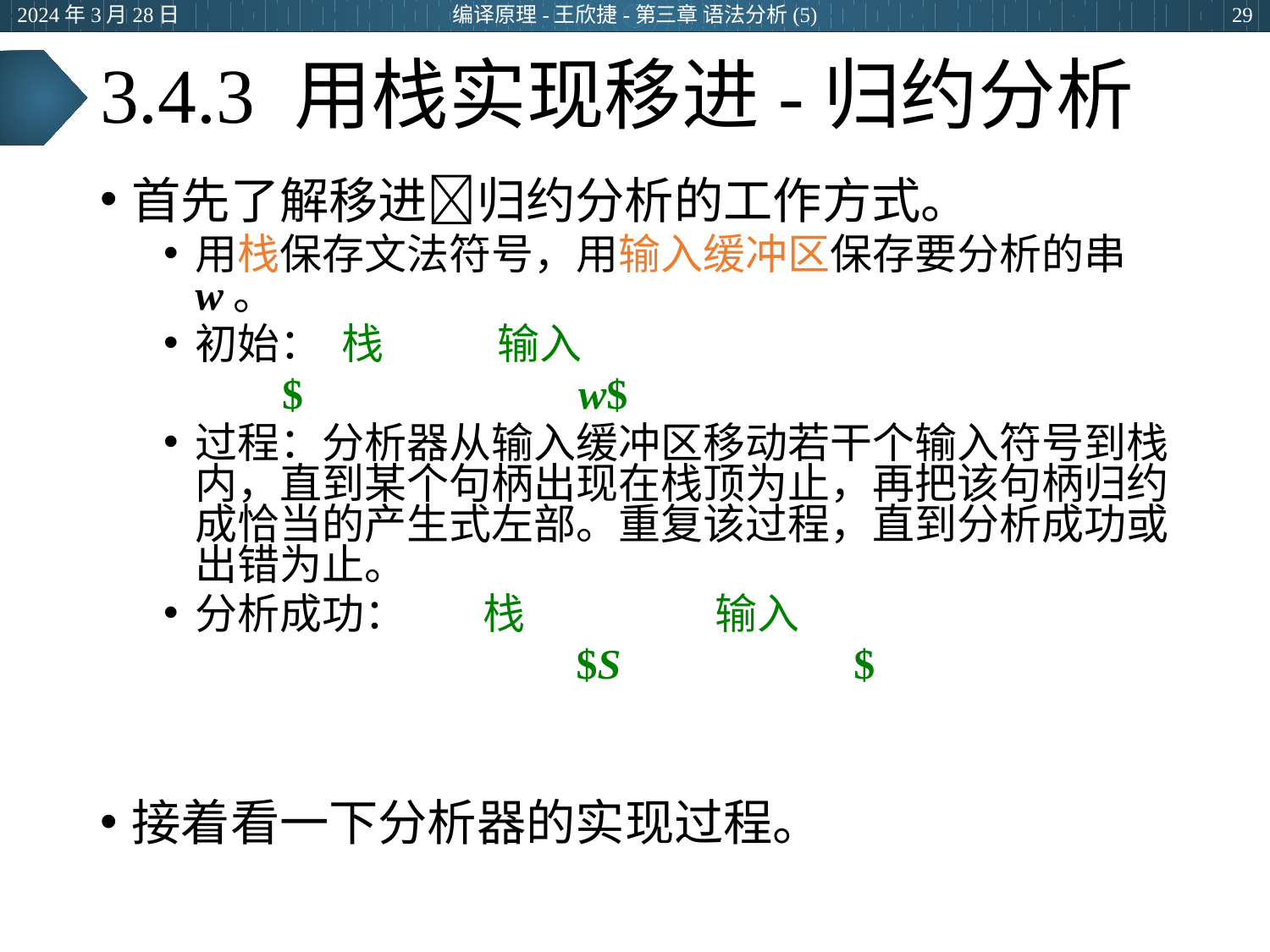

2024年3月28日
编译原理-王欣捷-第三章 语法分析(5)
29
# 3.4.3 用栈实现移进-归约分析
首先了解移进−归约分析的工作方式。
用栈保存文法符号，用输入缓冲区保存要分析的串w。
初始：  栈            输入
          $                          w$
过程：分析器从输入缓冲区移动若干个输入符号到栈内，直到某个句柄出现在栈顶为止，再把该句柄归约成恰当的产生式左部。重复该过程，直到分析成功或出错为止。
分析成功：        栈                    输入
				$S                      $

接着看一下分析器的实现过程。